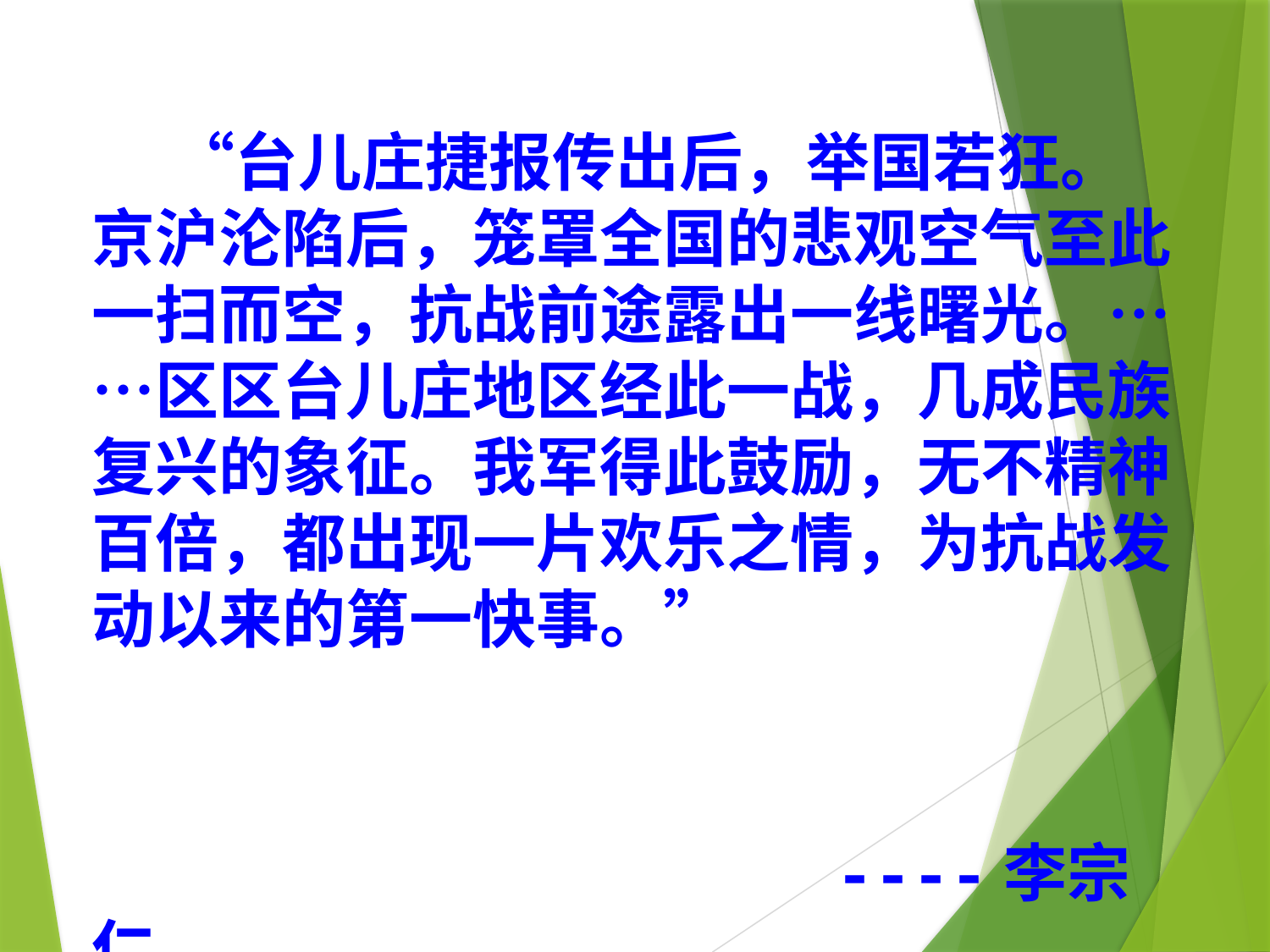

“台儿庄捷报传出后，举国若狂。京沪沦陷后，笼罩全国的悲观空气至此一扫而空，抗战前途露出一线曙光。……区区台儿庄地区经此一战，几成民族复兴的象征。我军得此鼓励，无不精神百倍，都出现一片欢乐之情，为抗战发动以来的第一快事。”

　　　　　　　　　　　　 ----李宗仁